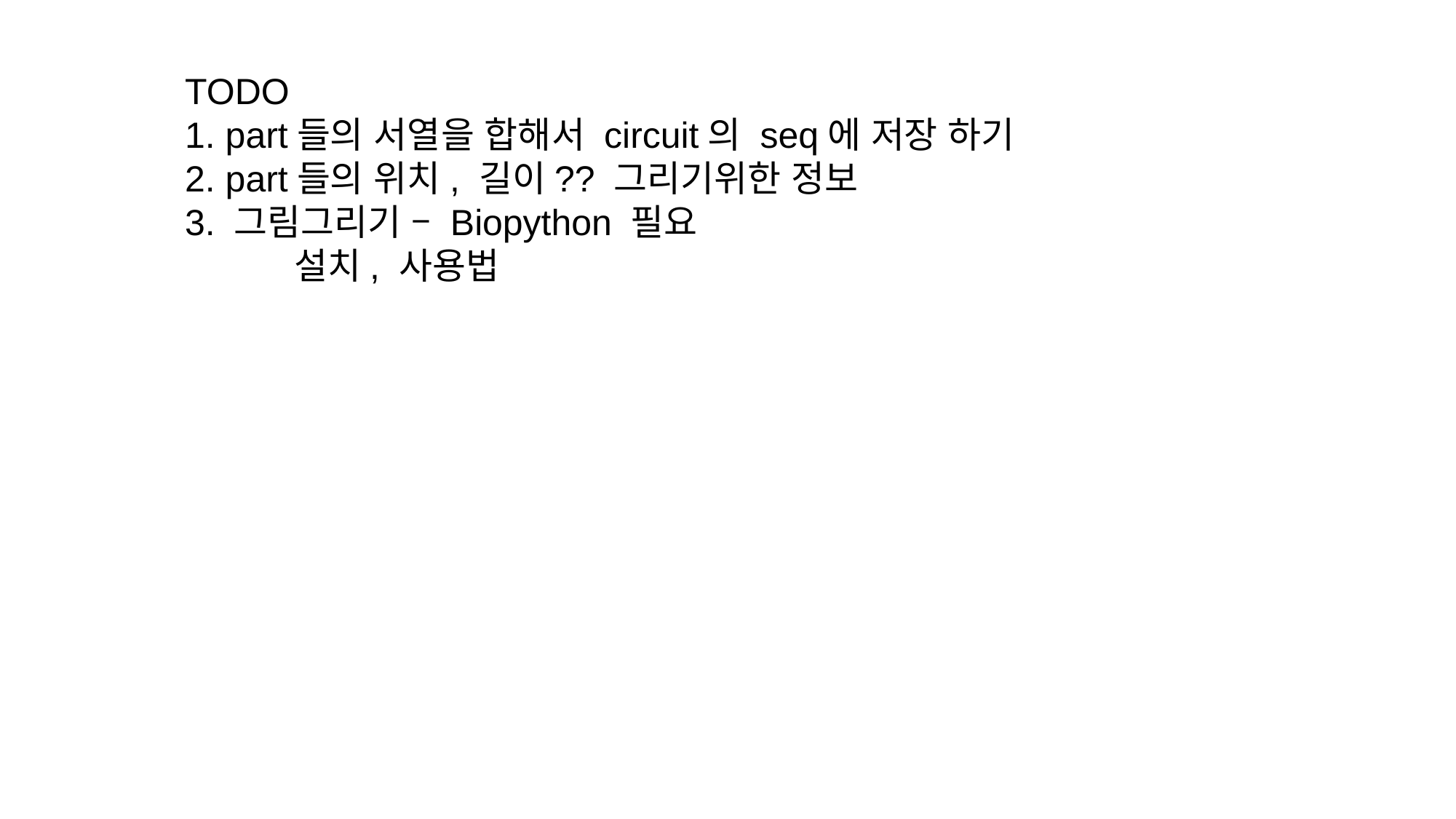

TODO
1. part들의 서열을 합해서 circuit의 seq에 저장 하기
2. part들의 위치, 길이?? 그리기위한 정보
3. 그림그리기 – Biopython 필요
	설치, 사용법